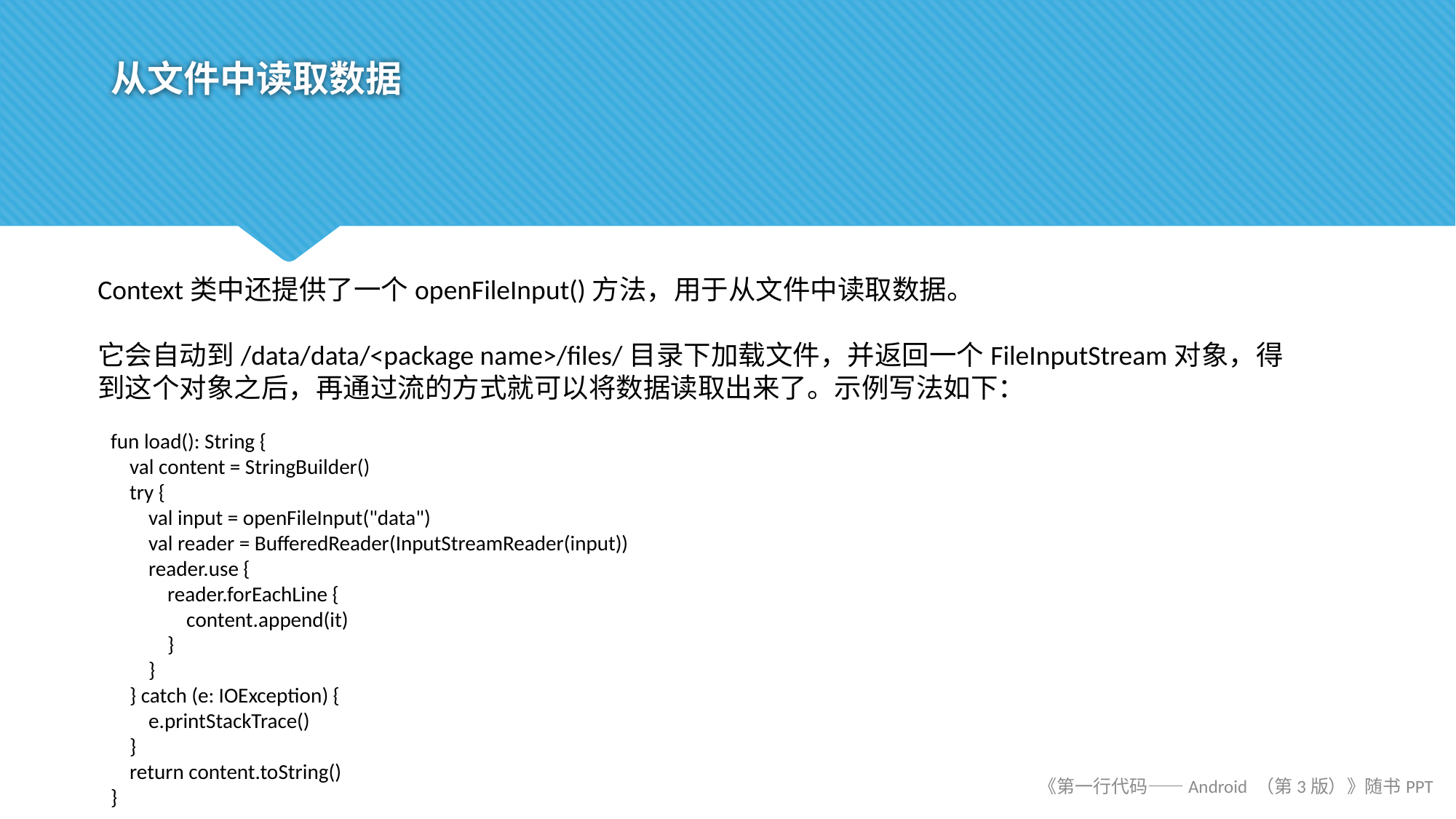

# 从文件中读取数据
Context类中还提供了一个openFileInput()方法，用于从文件中读取数据。

它会自动到/data/data/<package name>/files/目录下加载文件，并返回一个FileInputStream对象，得到这个对象之后，再通过流的方式就可以将数据读取出来了。示例写法如下：
fun load(): String {
    val content = StringBuilder()
    try {
        val input = openFileInput("data")
        val reader = BufferedReader(InputStreamReader(input))
        reader.use {
            reader.forEachLine {
                content.append(it)
            }
        }
    } catch (e: IOException) {
        e.printStackTrace()
    }
    return content.toString()
}